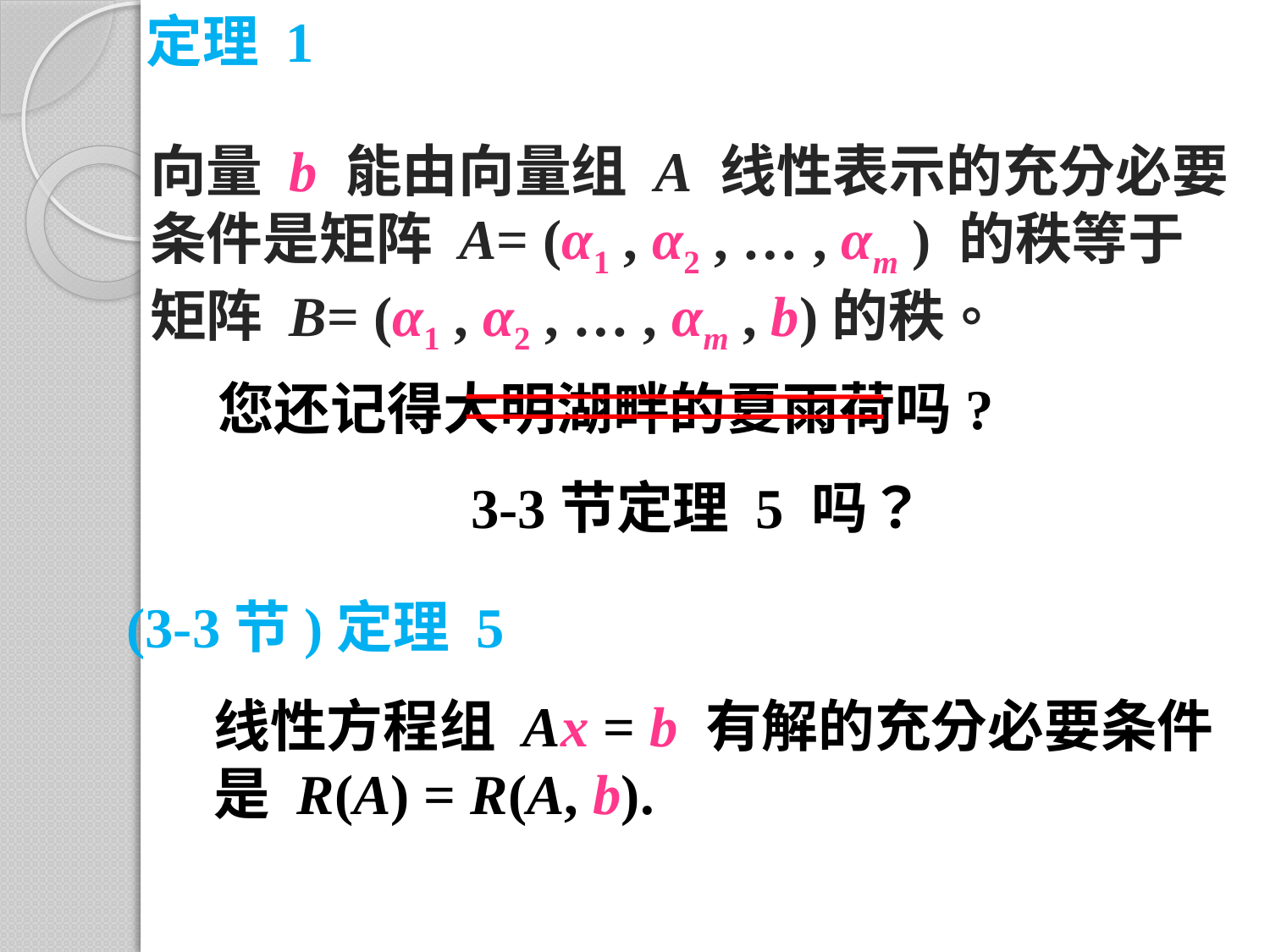

定理 1
向量 b 能由向量组 A 线性表示的充分必要
条件是矩阵 A= (α1 , α2 , … , αm ) 的秩等于
矩阵 B= (α1 , α2 , … , αm , b)的秩。

您还记得大明湖畔的夏雨荷吗?
3-3节定理 5 吗？
(3-3节)定理 5
线性方程组 Ax = b 有解的充分必要条件
是 R(A) = R(A, b).